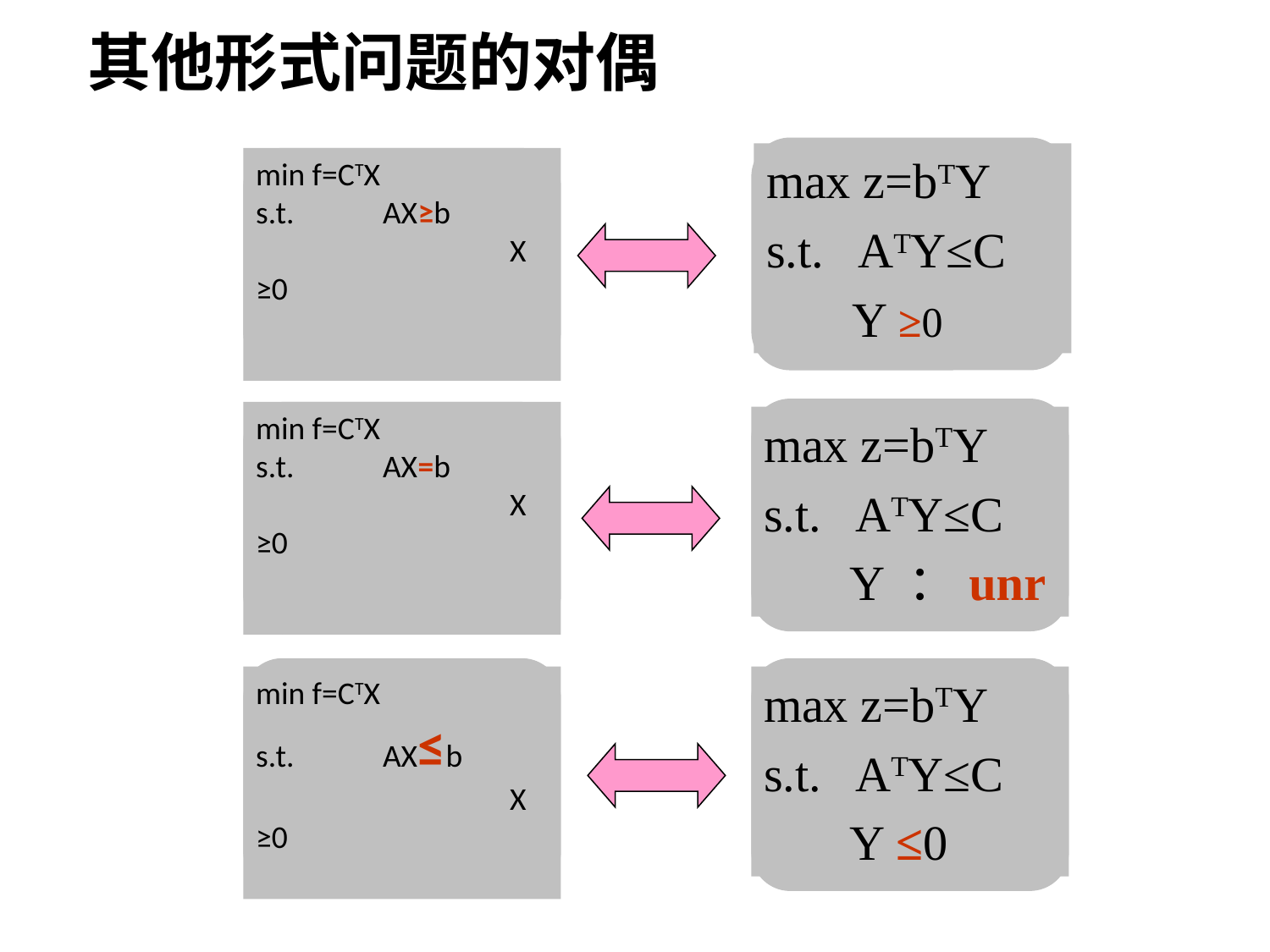

其他形式问题的对偶

max z=bTY
s.t.   ATY≤C
       Y ≥0

min f=CTX
s.t.	AX≥b
		X ≥0

max z=bTY
s.t.   ATY≤C
       Y ：unr

min f=CTX
s.t.	AX=b
		X ≥0

min f=CTX
s.t.	AX≤b
		X ≥0

max z=bTY
s.t.   ATY≤C
       Y ≤0